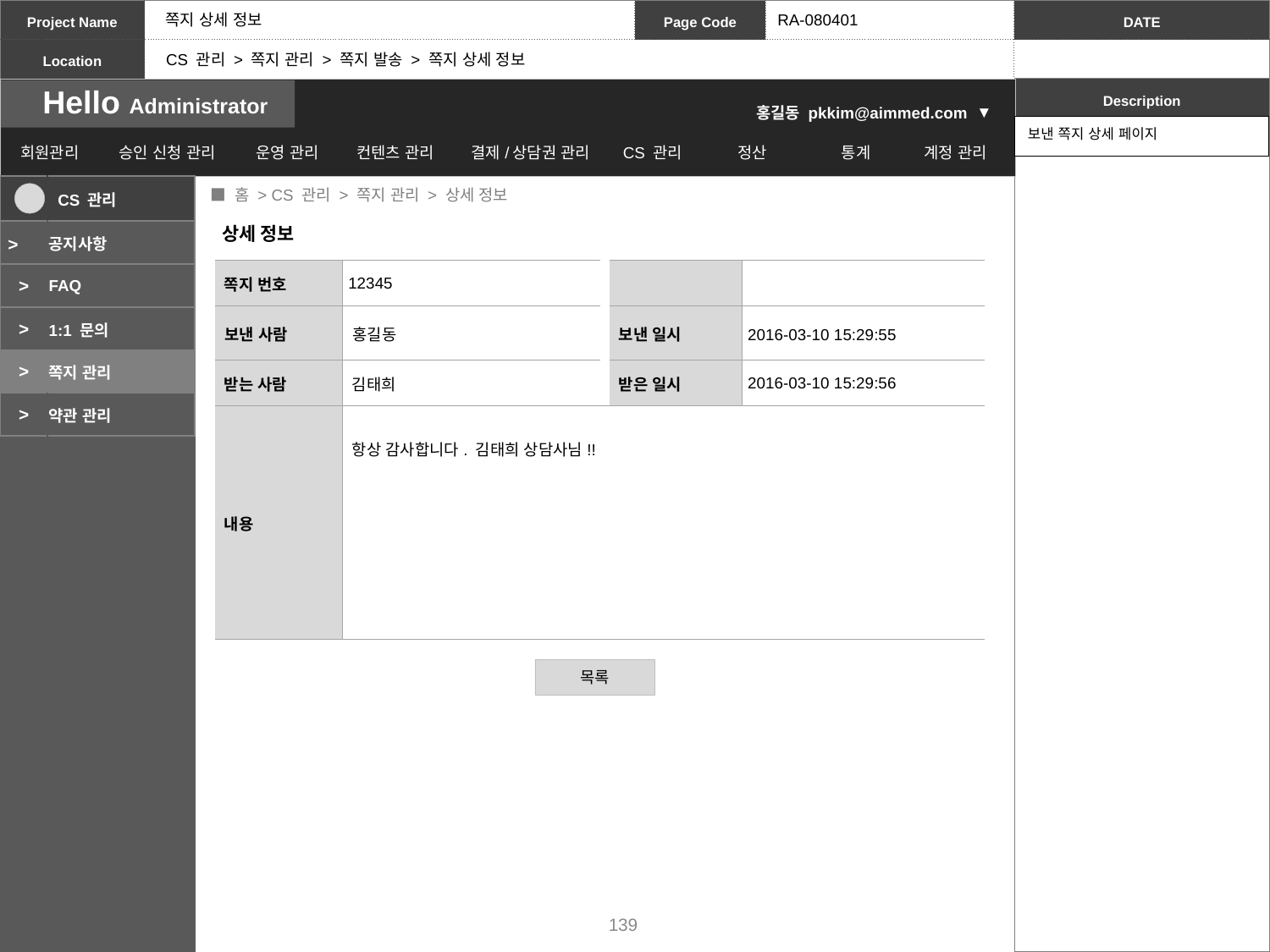

쪽지 상세 정보
RA-080401
CS 관리 > 쪽지 관리 > 쪽지 발송 > 쪽지 상세 정보
| 보낸 쪽지 상세 페이지 |
| --- |
   ■ 홈 > CS 관리 > 쪽지 관리 > 상세 정보

|  | CS 관리 |
| --- | --- |
| > | 공지사항 |
| > | FAQ |
| > | 1:1 문의 |
| > | 쪽지 관리 |
| > | 약관 관리 |

상세 정보
| 쪽지 번호 | 12345 |  |  |  |
| --- | --- | --- | --- | --- |
| 보낸 사람 | 홍길동 |  | 보낸 일시 | 2016-03-10 15:29:55 |
| 받는 사람 | 김태희 |  | 받은 일시 | 2016-03-10 15:29:56 |
| 내용 | 항상 감사합니다. 김태희 상담사님!! |  |  |  |
목록
139